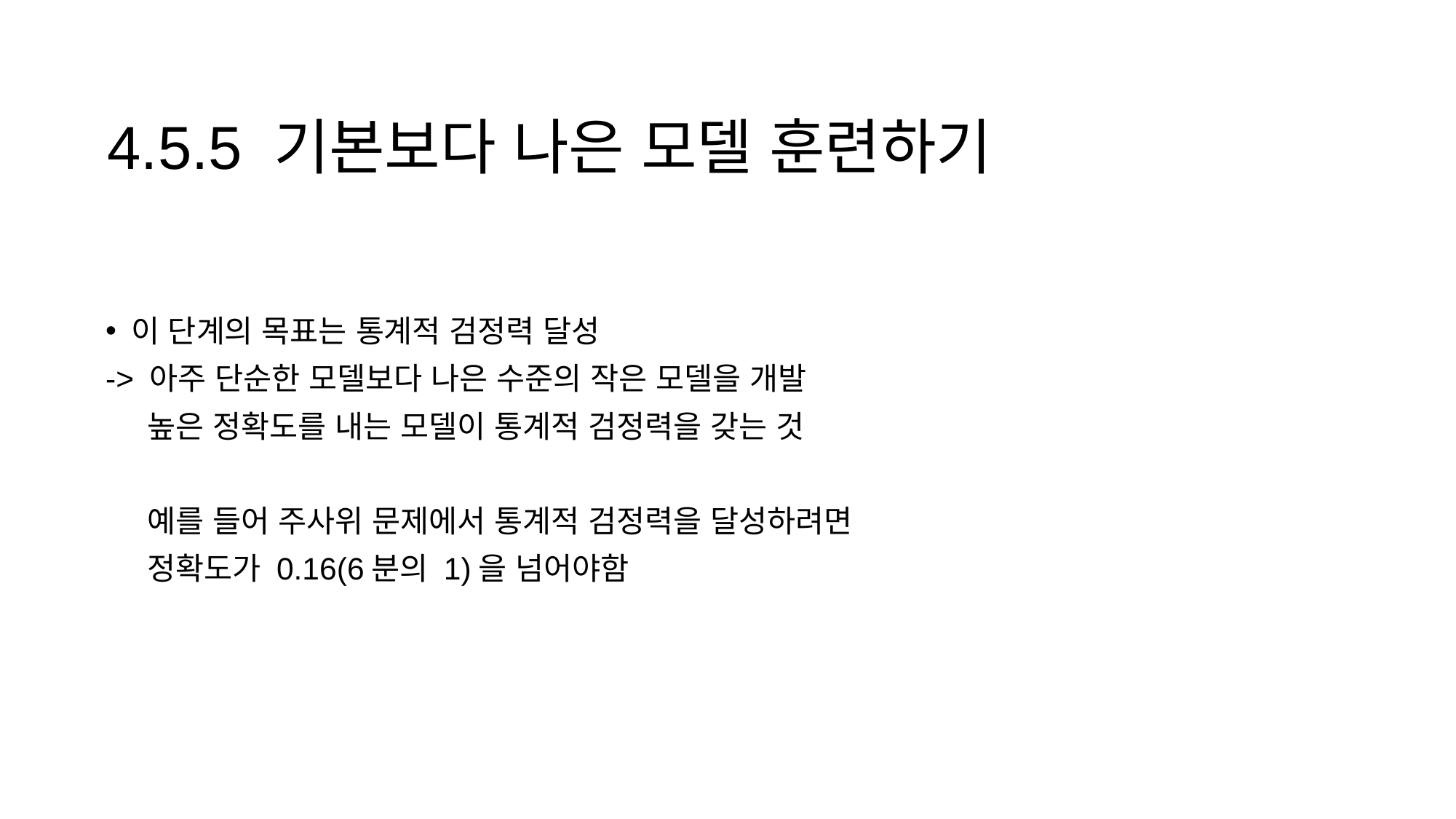

# 4.5.5 기본보다 나은 모델 훈련하기
이 단계의 목표는 통계적 검정력 달성
-> 아주 단순한 모델보다 나은 수준의 작은 모델을 개발
    높은 정확도를 내는 모델이 통계적 검정력을 갖는 것

    예를 들어 주사위 문제에서 통계적 검정력을 달성하려면
    정확도가 0.16(6분의 1)을 넘어야함